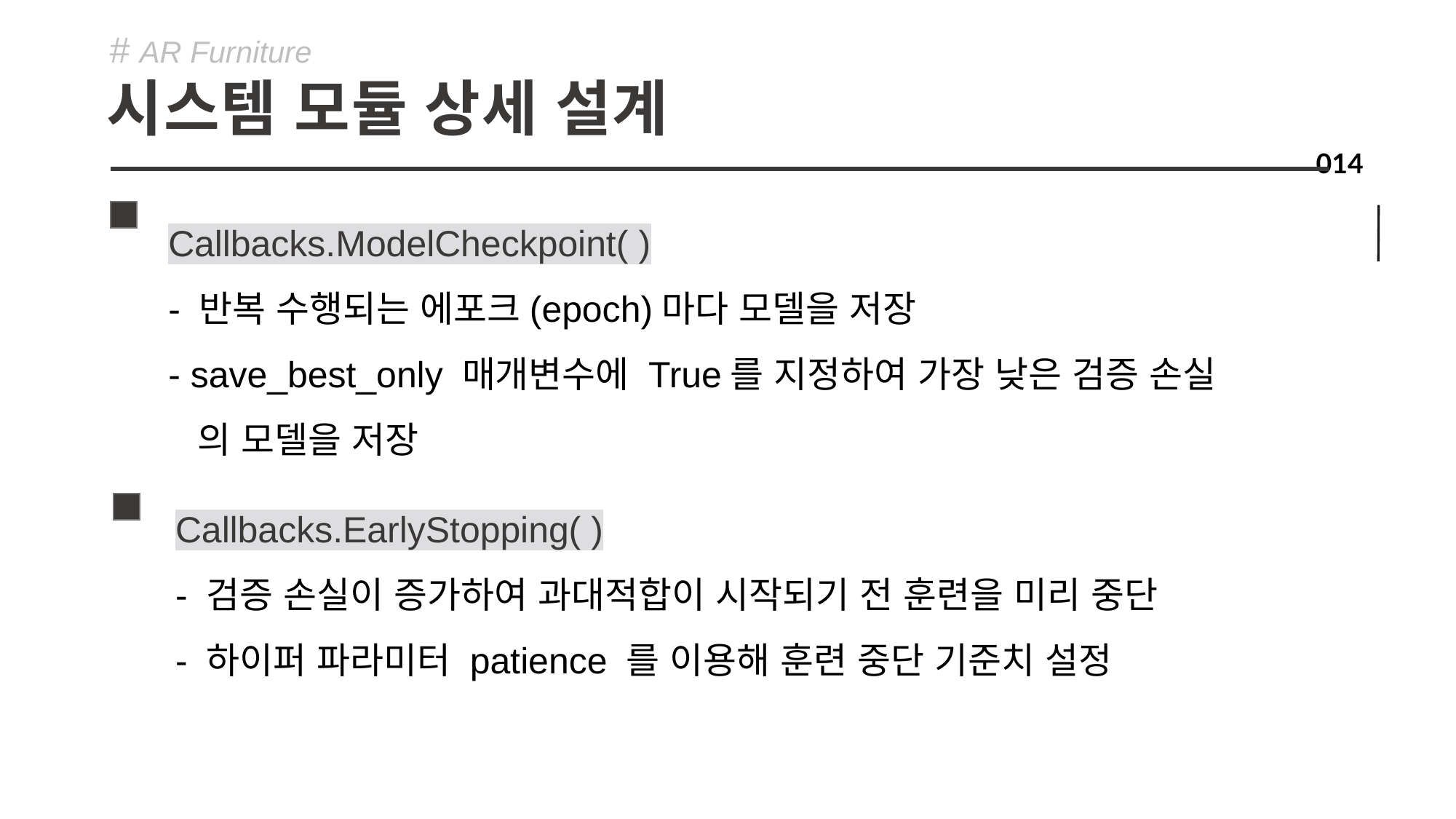

# AR Furniture
시스템 모듈 상세 설계
Callbacks.ModelCheckpoint( )
- 반복 수행되는 에포크(epoch)마다 모델을 저장
- save_best_only 매개변수에 True를 지정하여 가장 낮은 검증 손실
  의 모델을 저장

Callbacks.EarlyStopping( )
- 검증 손실이 증가하여 과대적합이 시작되기 전 훈련을 미리 중단
- 하이퍼 파라미터 patience 를 이용해 훈련 중단 기준치 설정